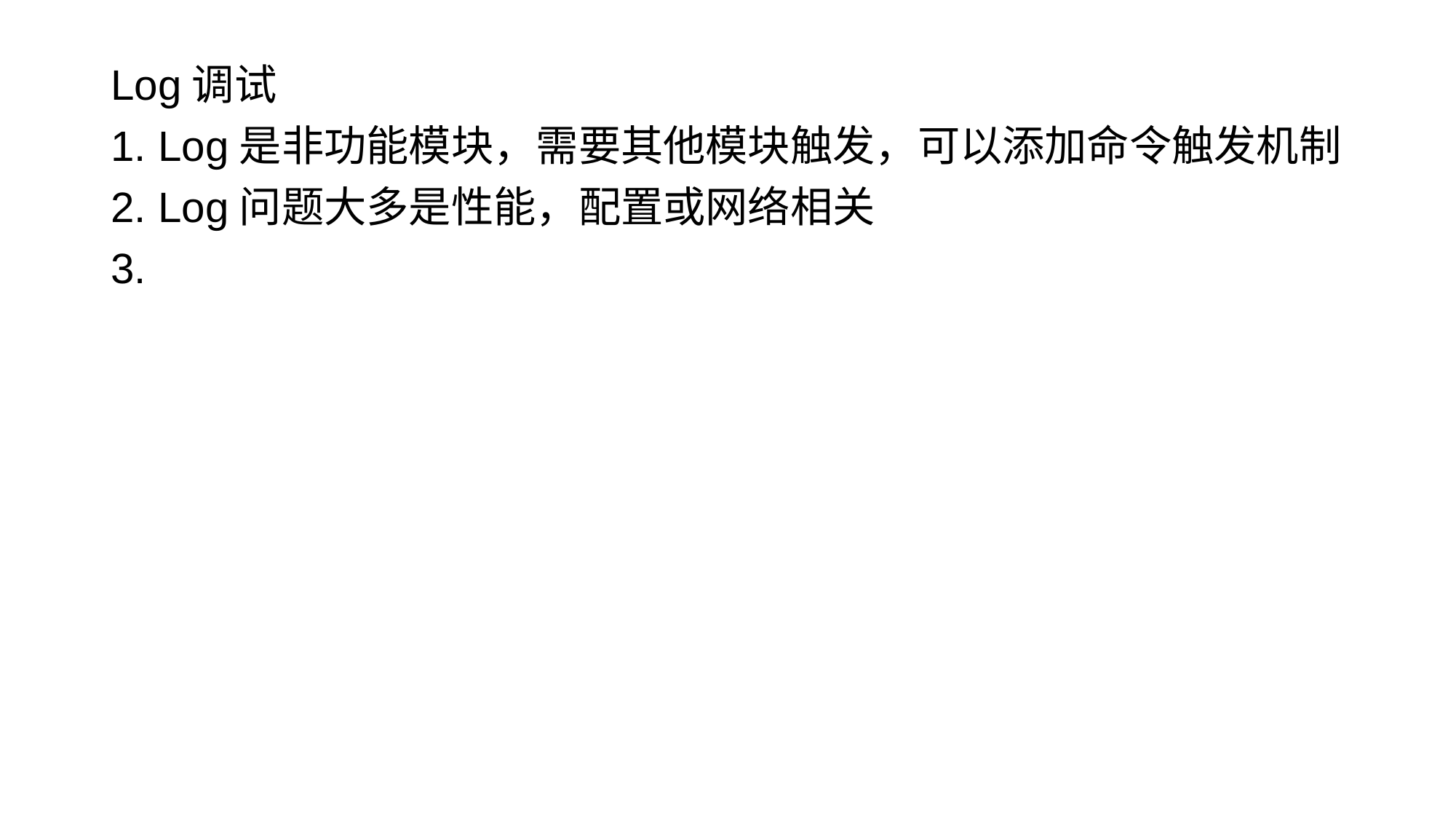

Log调试
1. Log是非功能模块，需要其他模块触发，可以添加命令触发机制
2. Log问题大多是性能，配置或网络相关
3.